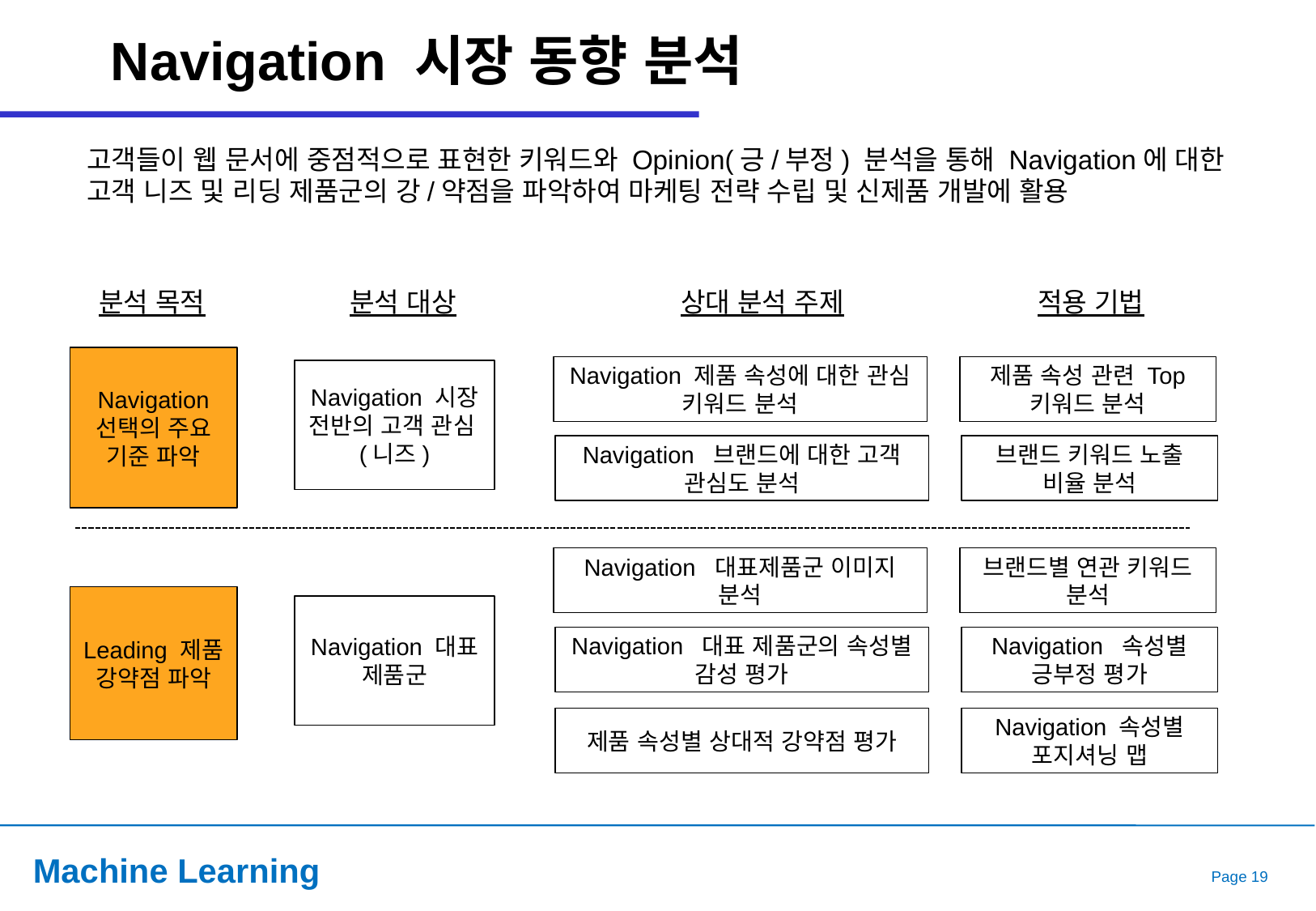

# Navigation 시장 동향 분석
고객들이 웹 문서에 중점적으로 표현한 키워드와 Opinion(긍/부정) 분석을 통해 Navigation에 대한 고객 니즈 및 리딩 제품군의 강/약점을 파악하여 마케팅 전략 수립 및 신제품 개발에 활용
분석 목적
분석 대상
상대 분석 주제
적용 기법
Navigation 선택의 주요 기준 파악
제품 속성 관련 Top 키워드 분석
Navigation 제품 속성에 대한 관심 키워드 분석
Navigation 시장 전반의 고객 관심(니즈)
브랜드 키워드 노출 비율 분석
Navigation  브랜드에 대한 고객 관심도 분석
브랜드별 연관 키워드 분석
Navigation  대표제품군 이미지 분석
Leading 제품 강약점 파악
Navigation 대표 제품군
Navigation  속성별 긍부정 평가
Navigation  대표 제품군의 속성별 감성 평가
Navigation 속성별 포지셔닝 맵
제품 속성별 상대적 강약점 평가
Page 19